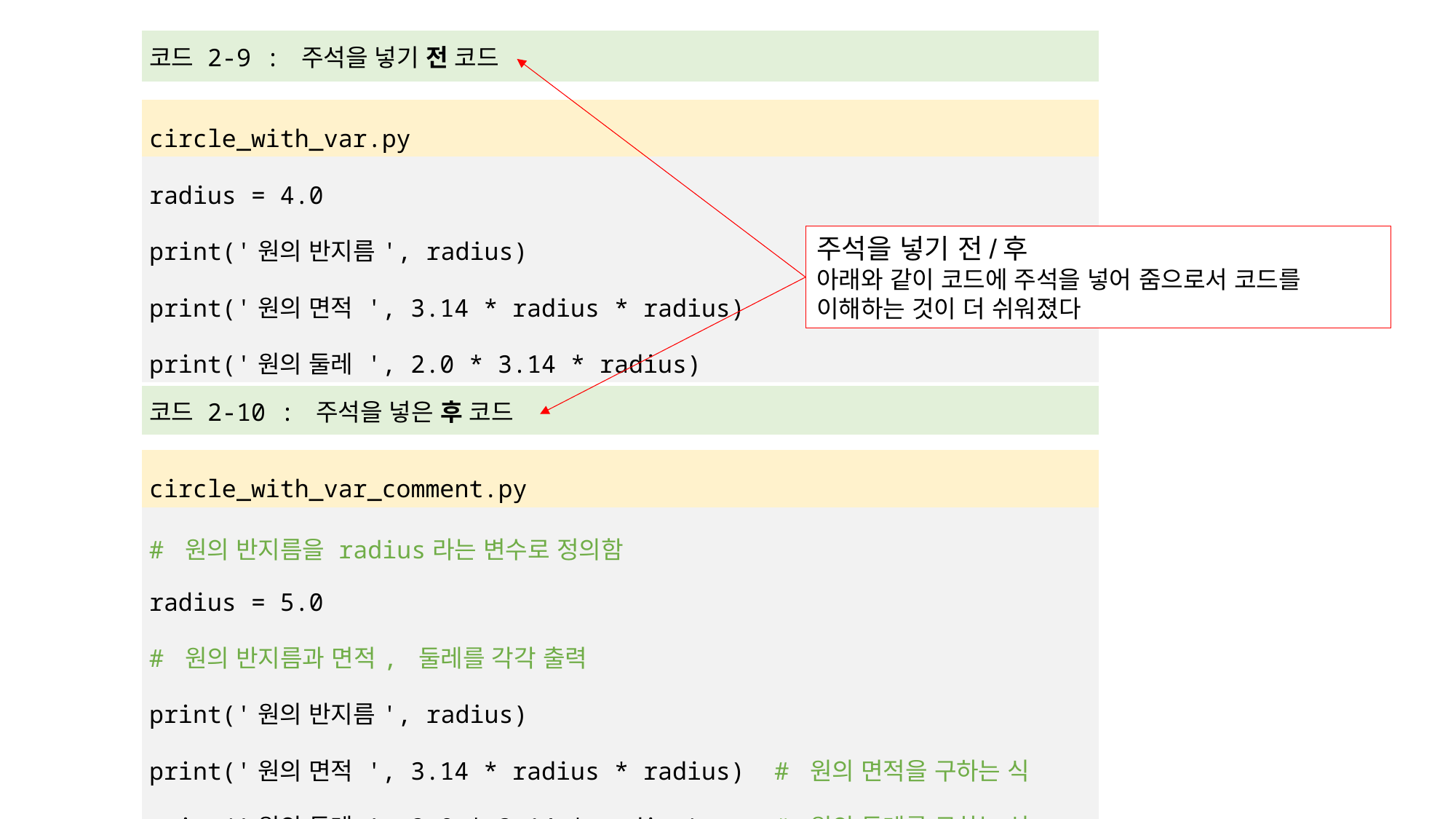

| 코드 2-9 : 주석을 넣기 전 코드 |
| --- |
|  |
| circle\_with\_var.py |
| radius = 4.0 print('원의 반지름', radius) print('원의 면적 ', 3.14 \* radius \* radius) print('원의 둘레 ', 2.0 \* 3.14 \* radius) |
주석을 넣기 전/후
아래와 같이 코드에 주석을 넣어 줌으로서 코드를 이해하는 것이 더 쉬워졌다
| 코드 2-10 : 주석을 넣은 후 코드 |
| --- |
|  |
| circle\_with\_var\_comment.py |
| # 원의 반지름을 radius라는 변수로 정의함 radius = 5.0 # 원의 반지름과 면적, 둘레를 각각 출력 print('원의 반지름', radius) print('원의 면적 ', 3.14 \* radius \* radius) # 원의 면적을 구하는 식 print('원의 둘레 ', 2.0 \* 3.14 \* radius) # 원의 둘레를 구하는 식 |